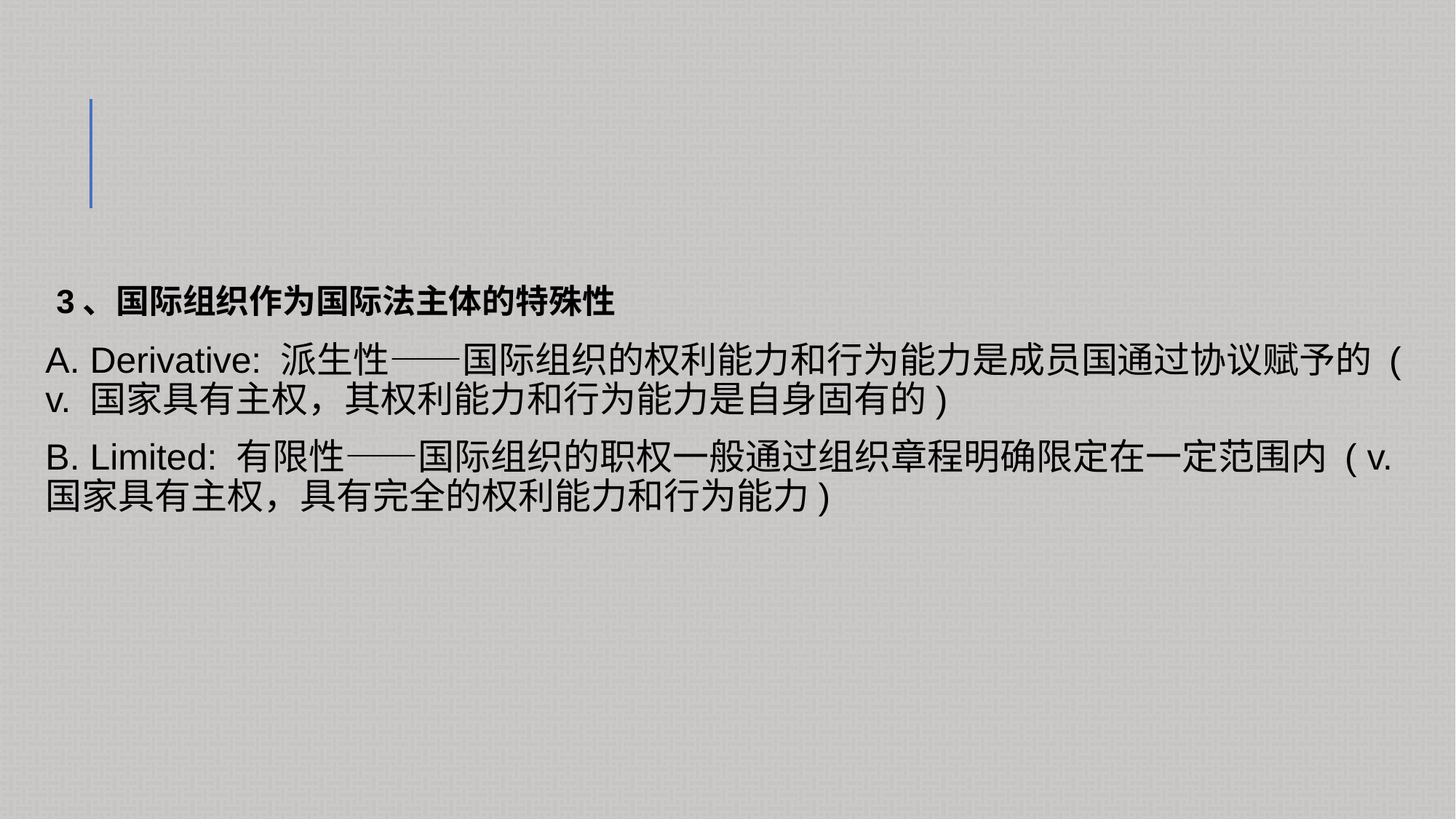

3、国际组织作为国际法主体的特殊性
A. Derivative: 派生性——国际组织的权利能力和行为能力是成员国通过协议赋予的 ( v. 国家具有主权，其权利能力和行为能力是自身固有的)
B. Limited: 有限性——国际组织的职权一般通过组织章程明确限定在一定范围内 ( v. 国家具有主权，具有完全的权利能力和行为能力)